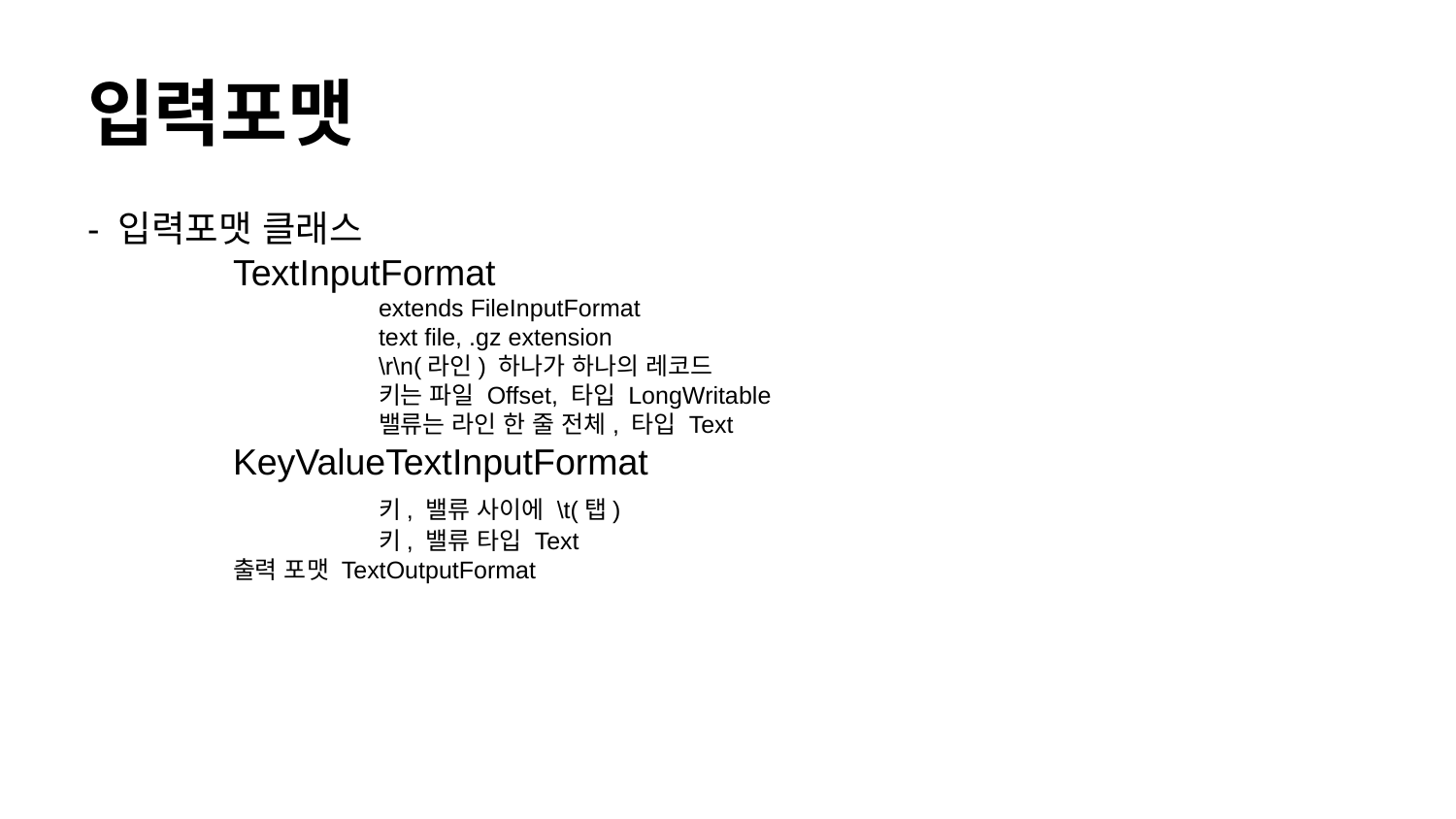

# 입력포맷
- 입력포맷 클래스
	TextInputFormat
		extends FileInputFormat
		text file, .gz extension
		\r\n(라인) 하나가 하나의 레코드
		키는 파일 Offset, 타입 LongWritable
		밸류는 라인 한 줄 전체, 타입 Text
	KeyValueTextInputFormat
		키, 밸류 사이에 \t(탭)
		키, 밸류 타입 Text
출력 포맷 TextOutputFormat